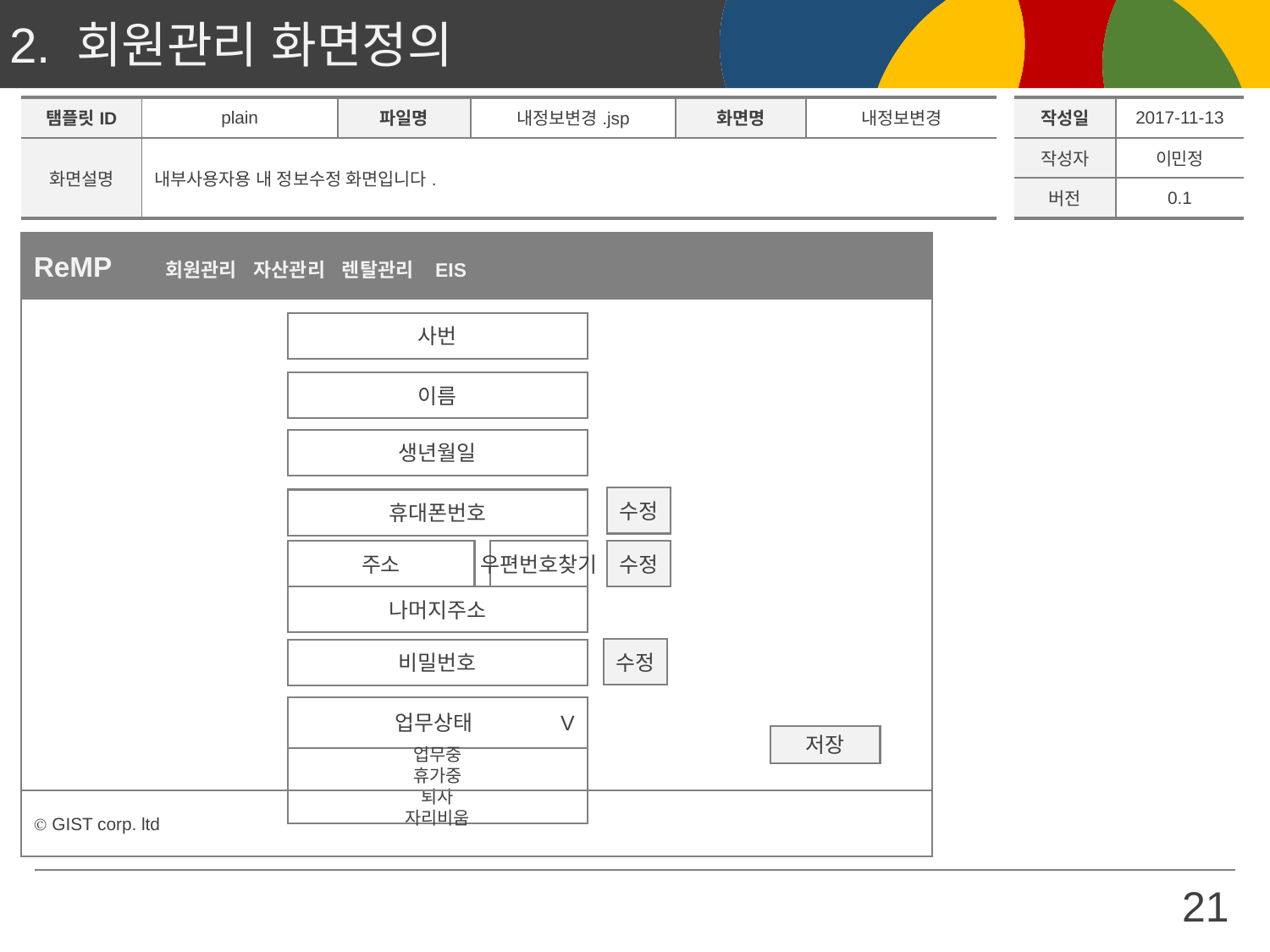

| 탬플릿ID | plain | 파일명 | 내정보변경.jsp | 화면명 | 내정보변경 |  | 작성일 | 2017-11-13 |
| --- | --- | --- | --- | --- | --- | --- | --- | --- |
| 화면설명 | 내부사용자용 내 정보수정 화면입니다. |  |  |  |  |  | 작성자 | 이민정 |
|  |  |  |  |  |  |  | 버전 | 0.1 |

ReMP      회원관리   자산관리   렌탈관리   EIS

사번
이름
생년월일
수정
휴대폰번호
주소
우편번호찾기
수정
나머지주소
수정
비밀번호
업무상태              V
업무중
휴가중
퇴사
자리비움
저장
Ⓒ GIST corp. ltd